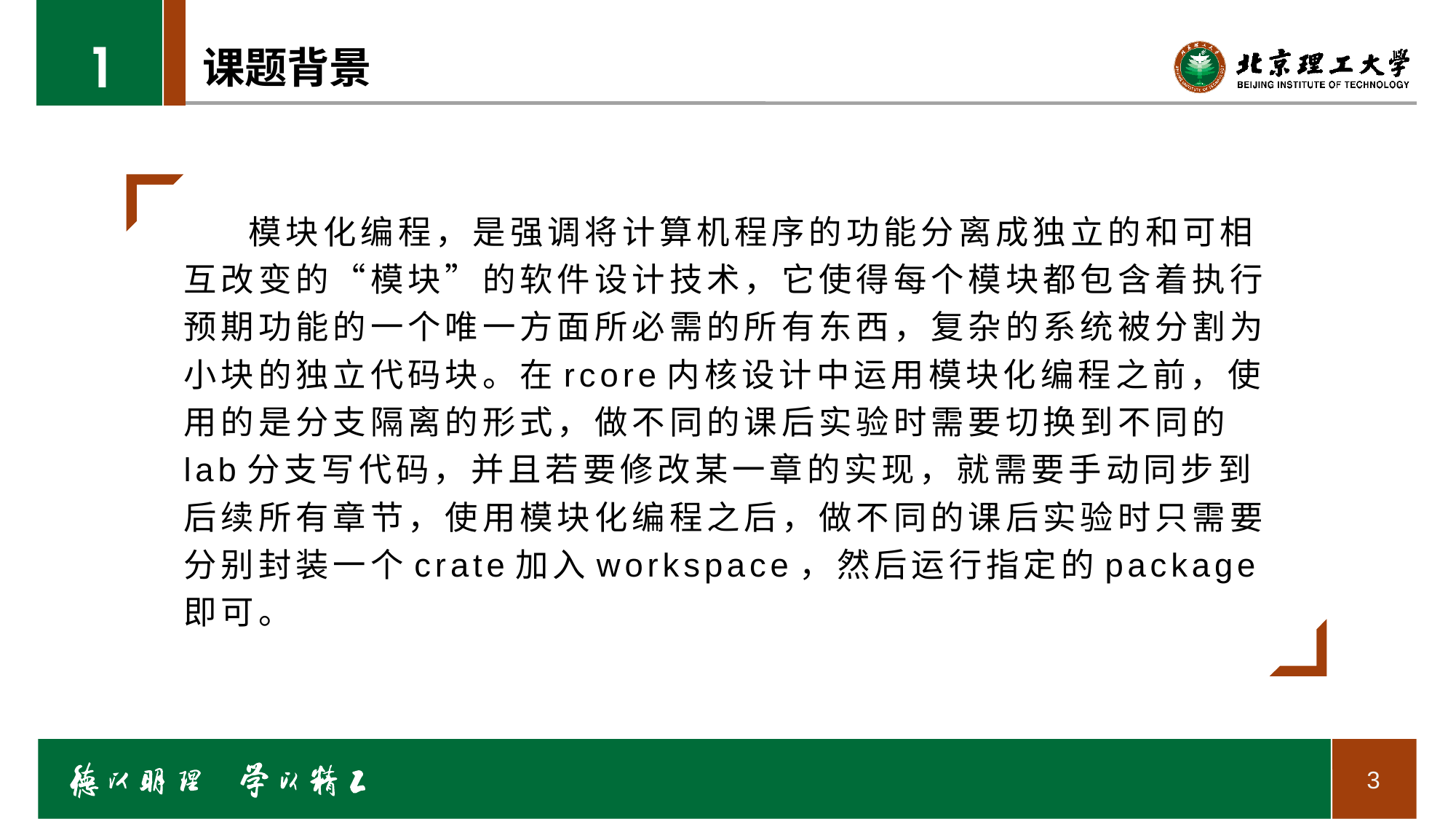

1
# 课题背景

     模块化编程，是强调将计算机程序的功能分离成独立的和可相互改变的“模块”的软件设计技术，它使得每个模块都包含着执行预期功能的一个唯一方面所必需的所有东西，复杂的系统被分割为小块的独立代码块。在rcore内核设计中运用模块化编程之前，使用的是分支隔离的形式，做不同的课后实验时需要切换到不同的lab分支写代码，并且若要修改某一章的实现，就需要手动同步到后续所有章节，使用模块化编程之后，做不同的课后实验时只需要分别封装一个crate加入workspace，然后运行指定的package即可。